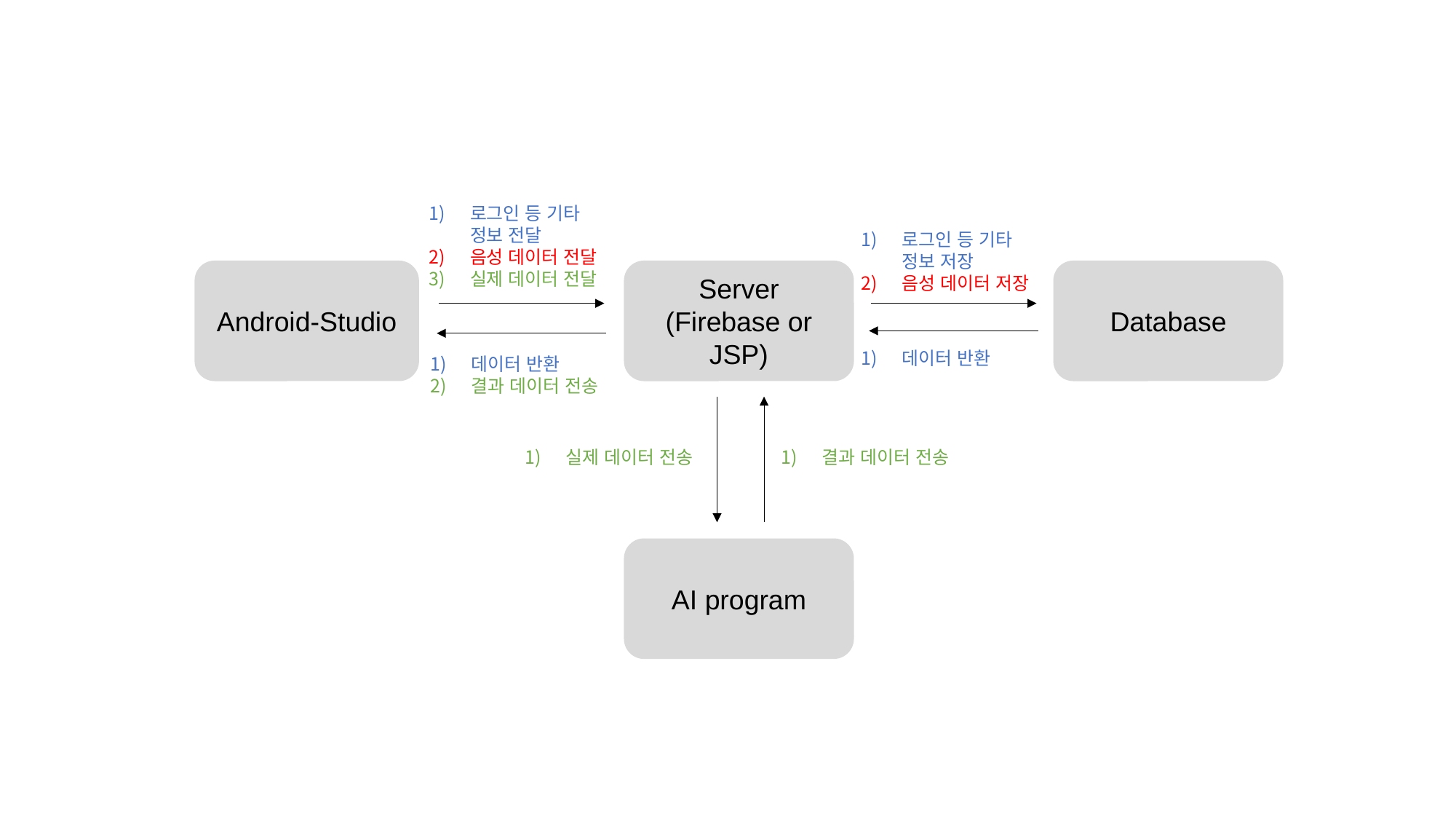

로그인 등 기타 정보 전달
음성 데이터 전달
실제 데이터 전달
로그인 등 기타 정보 저장
음성 데이터 저장
Android-Studio
Server
(Firebase or JSP)
Database
데이터 반환
데이터 반환
결과 데이터 전송
실제 데이터 전송
결과 데이터 전송
AI program